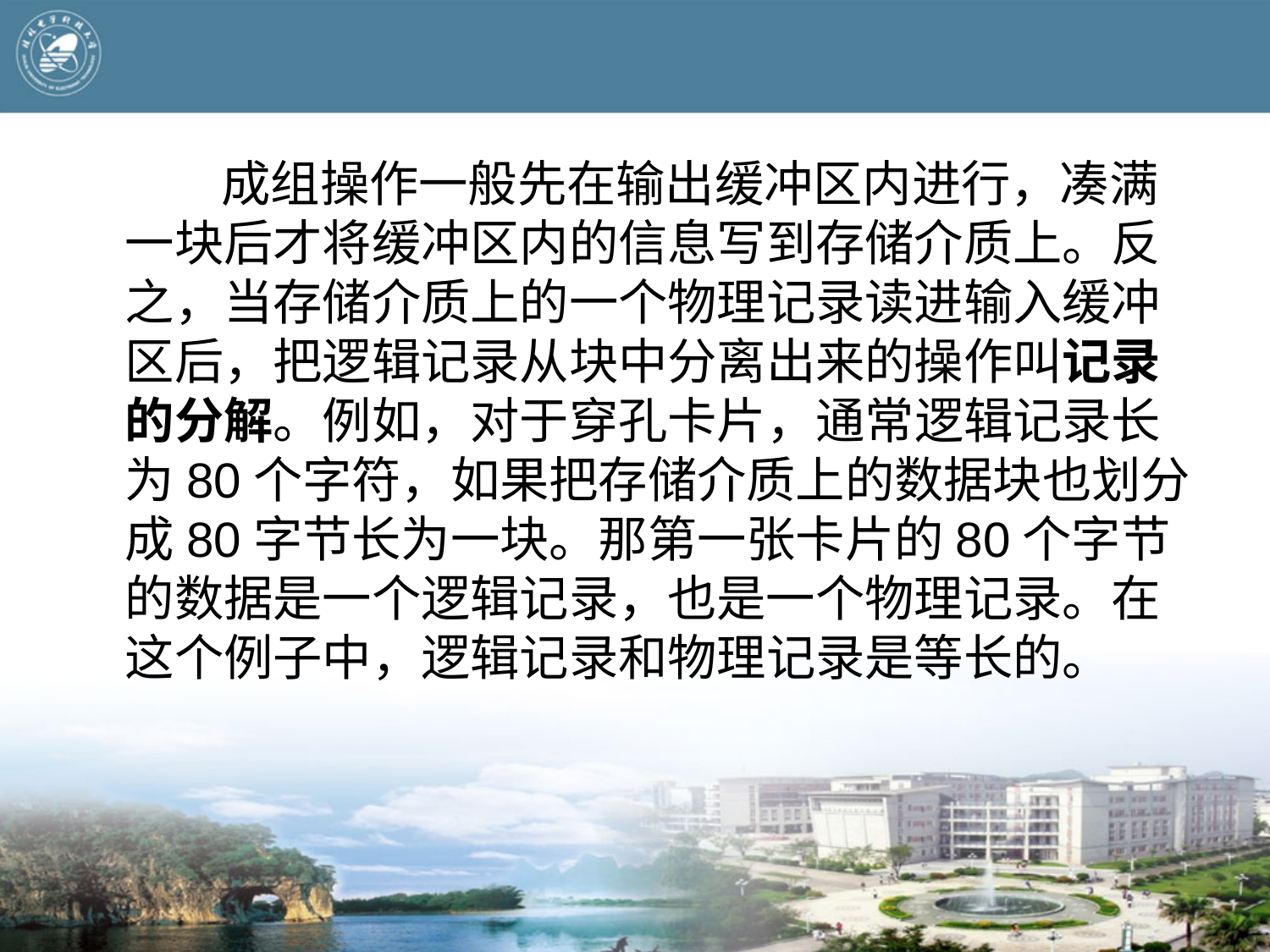

#
            成组操作一般先在输出缓冲区内进行，凑满一块后才将缓冲区内的信息写到存储介质上。反之，当存储介质上的一个物理记录读进输入缓冲区后，把逻辑记录从块中分离出来的操作叫记录的分解。例如，对于穿孔卡片，通常逻辑记录长为80个字符，如果把存储介质上的数据块也划分成80字节长为一块。那第一张卡片的80个字节的数据是一个逻辑记录，也是一个物理记录。在这个例子中，逻辑记录和物理记录是等长的。